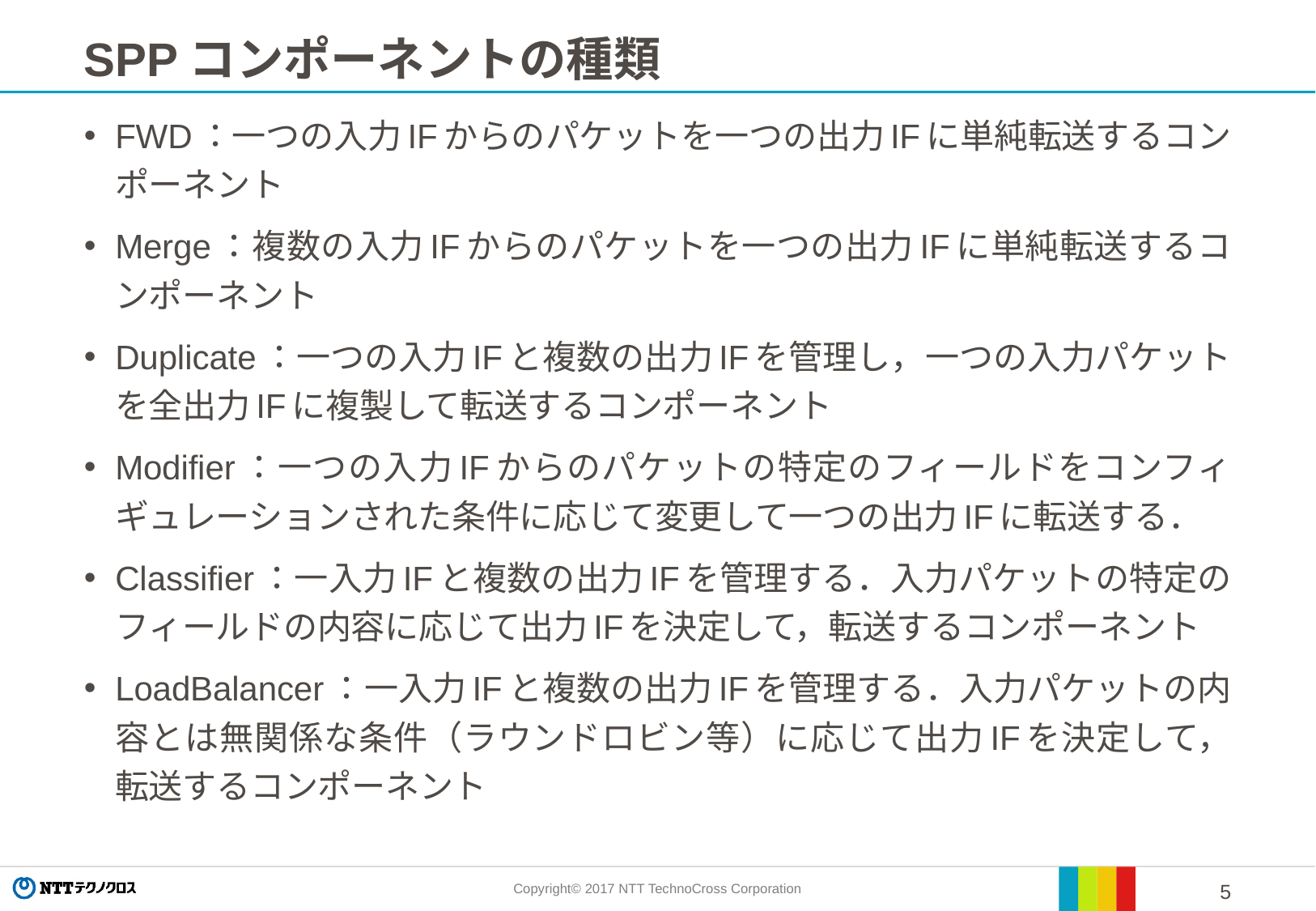

# SPPコンポーネントの種類
FWD：一つの入力IFからのパケットを一つの出力IFに単純転送するコンポーネント
Merge：複数の入力IFからのパケットを一つの出力IFに単純転送するコンポーネント
Duplicate：一つの入力IFと複数の出力IFを管理し，一つの入力パケットを全出力IFに複製して転送するコンポーネント
Modifier：一つの入力IFからのパケットの特定のフィールドをコンフィギュレーションされた条件に応じて変更して一つの出力IFに転送する．
Classifier：一入力IFと複数の出力IFを管理する．入力パケットの特定のフィールドの内容に応じて出力IFを決定して，転送するコンポーネント
LoadBalancer：一入力IFと複数の出力IFを管理する．入力パケットの内容とは無関係な条件（ラウンドロビン等）に応じて出力IFを決定して，転送するコンポーネント